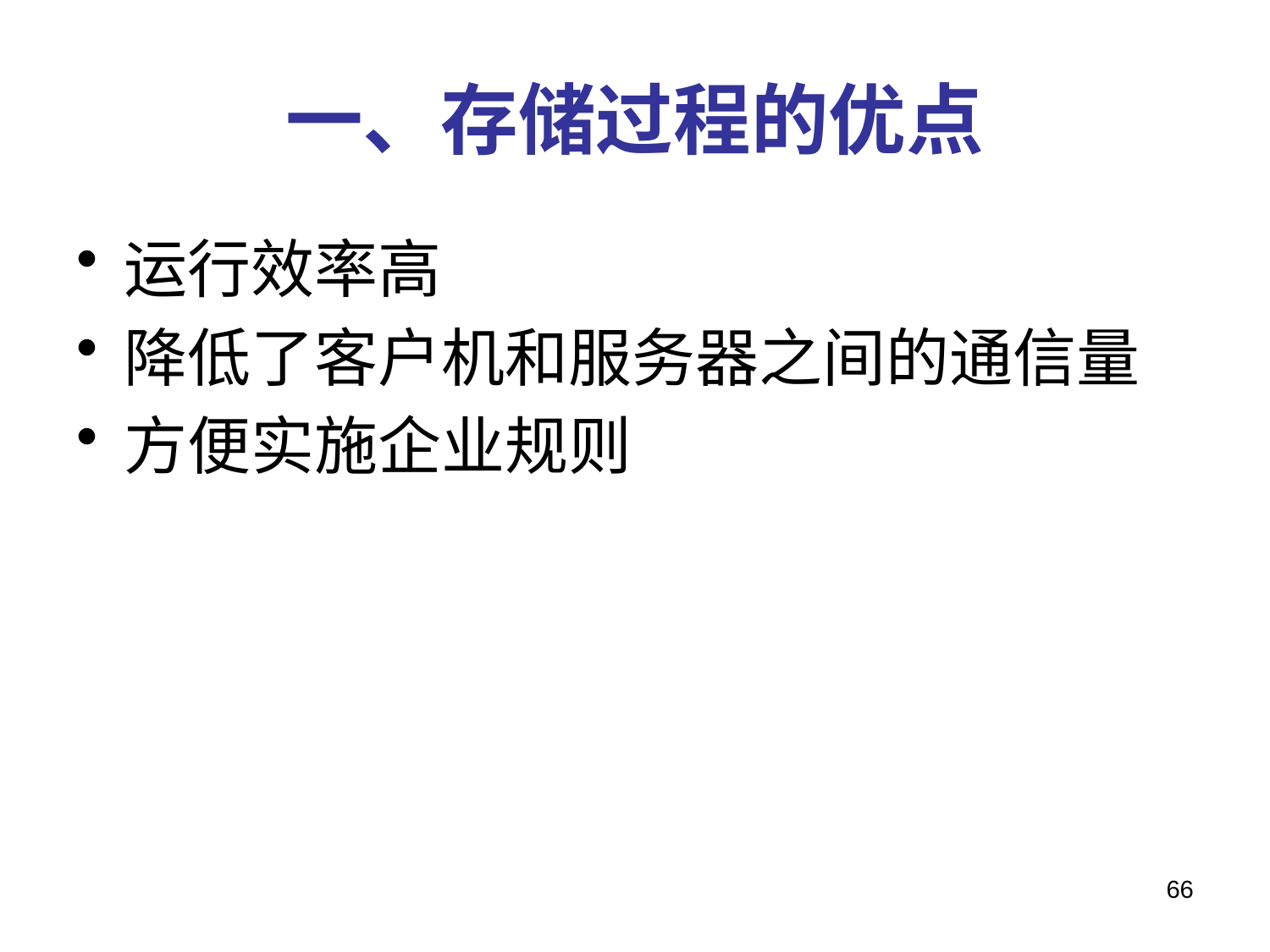

# 一、存储过程的优点
运行效率高
降低了客户机和服务器之间的通信量
方便实施企业规则

66